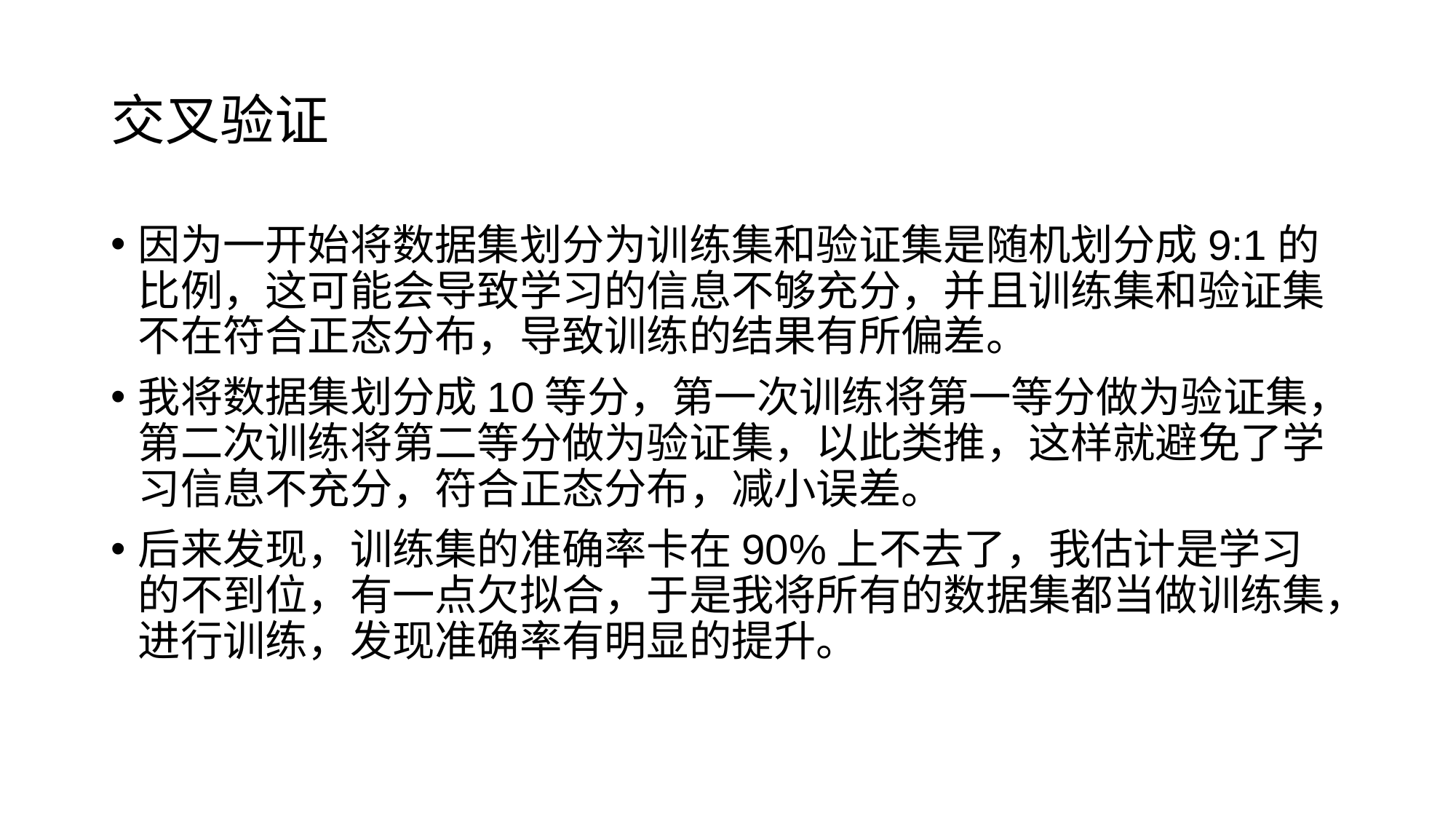

# 交叉验证
因为一开始将数据集划分为训练集和验证集是随机划分成9:1的比例，这可能会导致学习的信息不够充分，并且训练集和验证集不在符合正态分布，导致训练的结果有所偏差。
我将数据集划分成10等分，第一次训练将第一等分做为验证集，第二次训练将第二等分做为验证集，以此类推，这样就避免了学习信息不充分，符合正态分布，减小误差。
后来发现，训练集的准确率卡在90%上不去了，我估计是学习的不到位，有一点欠拟合，于是我将所有的数据集都当做训练集，进行训练，发现准确率有明显的提升。